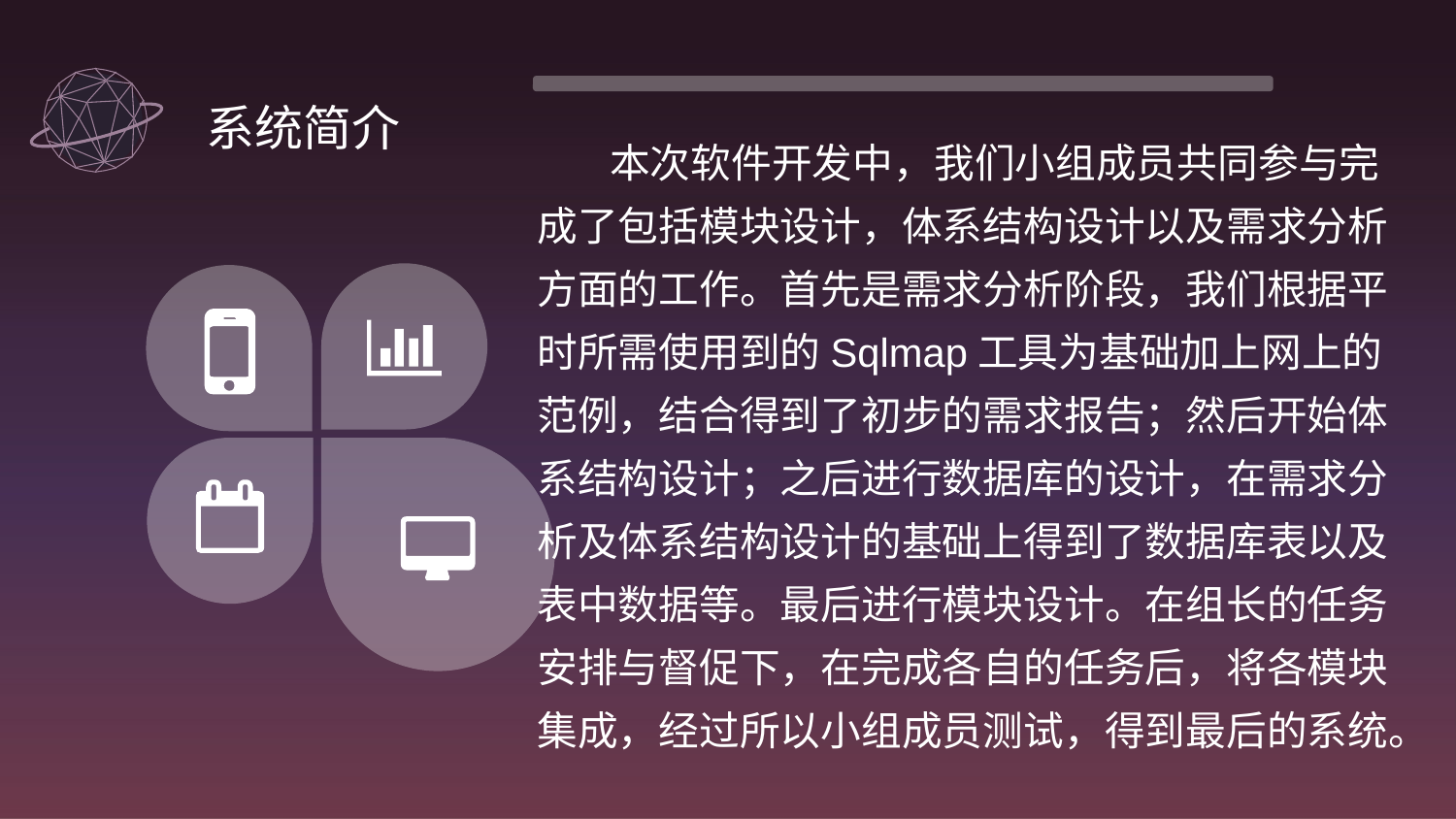

系统简介

       本次软件开发中，我们小组成员共同参与完成了包括模块设计，体系结构设计以及需求分析方面的工作。首先是需求分析阶段，我们根据平时所需使用到的Sqlmap工具为基础加上网上的范例，结合得到了初步的需求报告；然后开始体系结构设计；之后进行数据库的设计，在需求分析及体系结构设计的基础上得到了数据库表以及表中数据等。最后进行模块设计。在组长的任务安排与督促下，在完成各自的任务后，将各模块集成，经过所以小组成员测试，得到最后的系统。